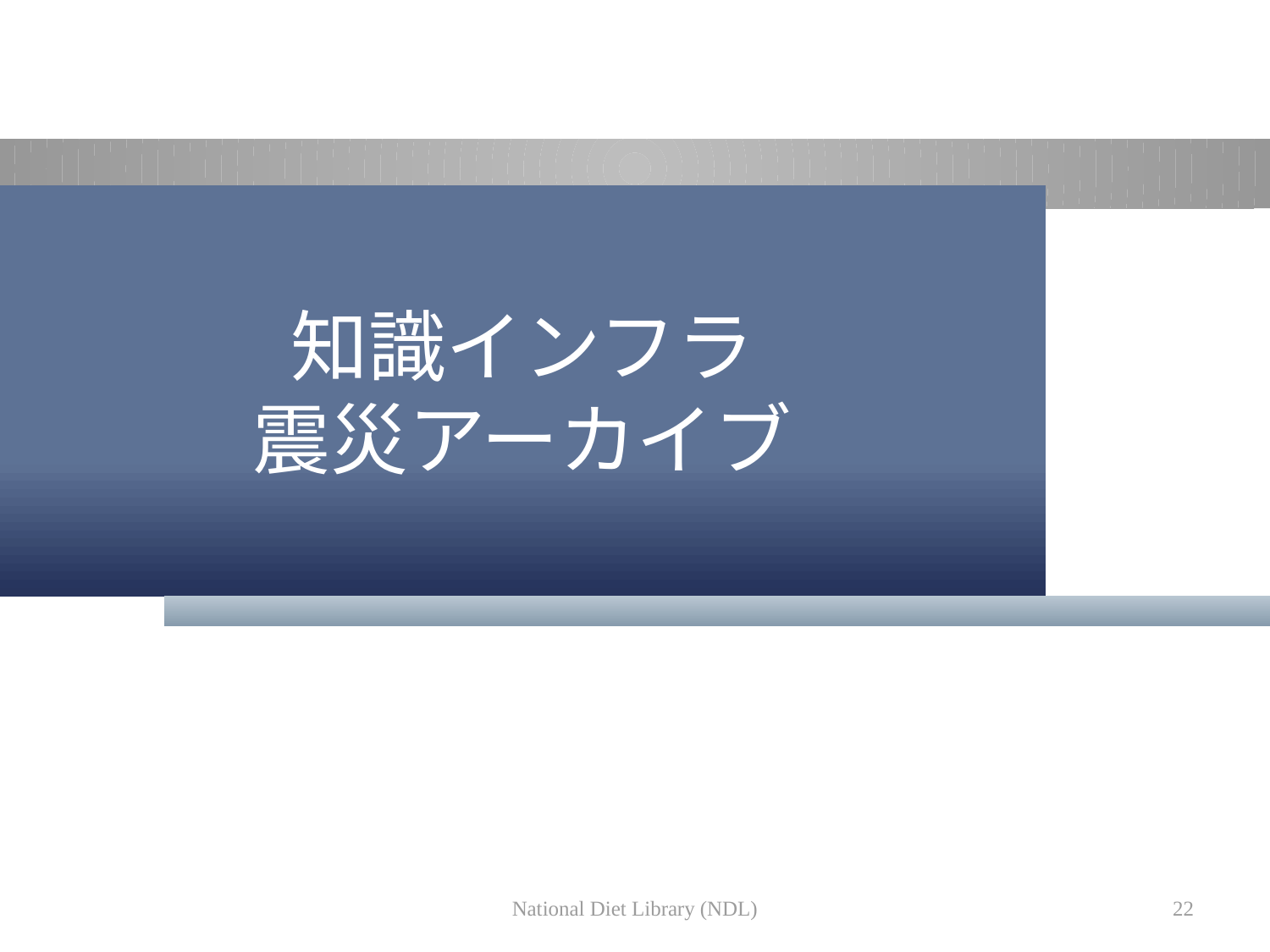

# 知識インフラ 震災アーカイブ
National Diet Library (NDL)
22